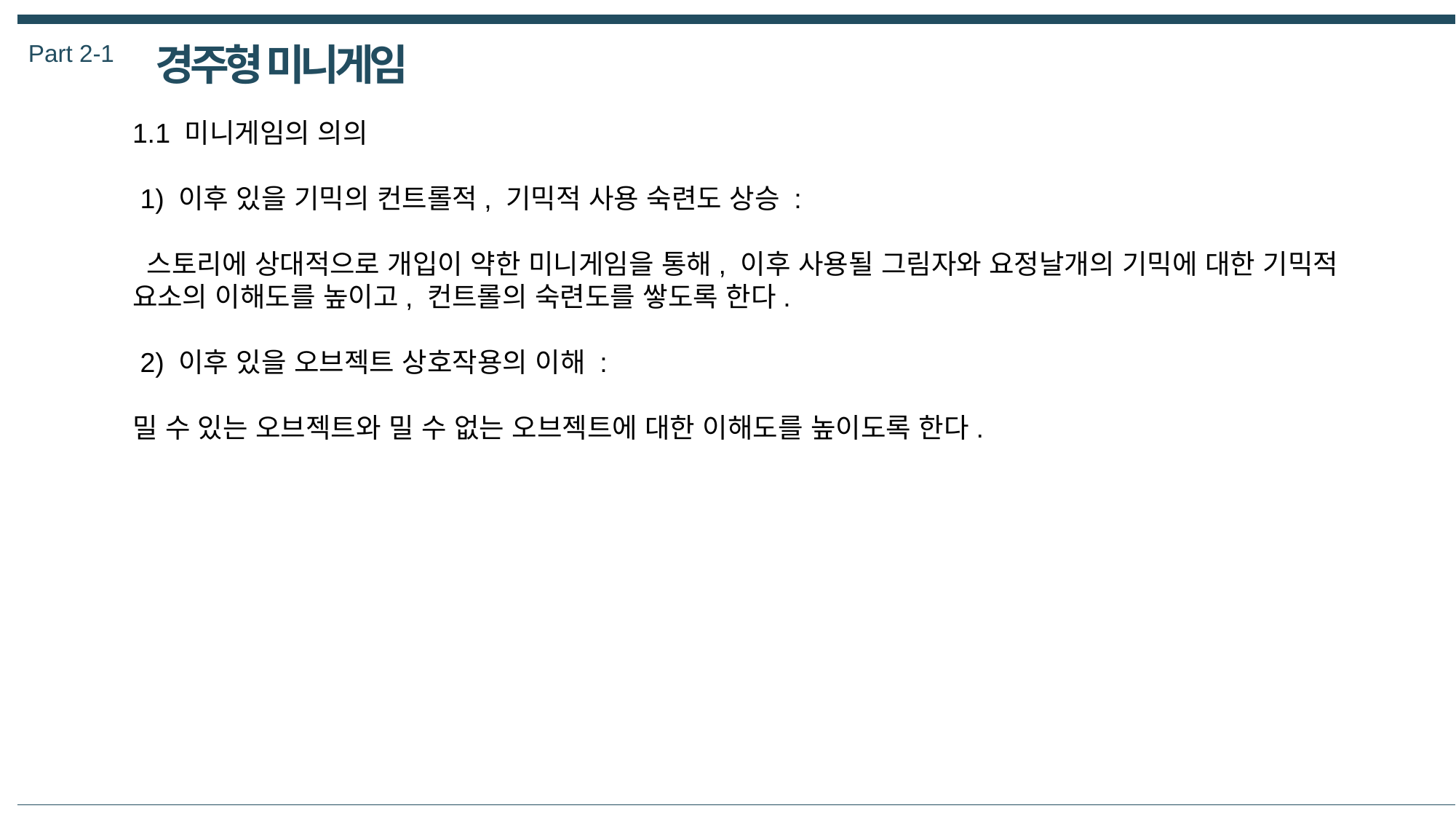

Part 2-1
경주형 미니게임
1.1 미니게임의 의의

 1) 이후 있을 기믹의 컨트롤적, 기믹적 사용 숙련도 상승 :

 스토리에 상대적으로 개입이 약한 미니게임을 통해, 이후 사용될 그림자와 요정날개의 기믹에 대한 기믹적 요소의 이해도를 높이고, 컨트롤의 숙련도를 쌓도록 한다.

 2) 이후 있을 오브젝트 상호작용의 이해 :

밀 수 있는 오브젝트와 밀 수 없는 오브젝트에 대한 이해도를 높이도록 한다.